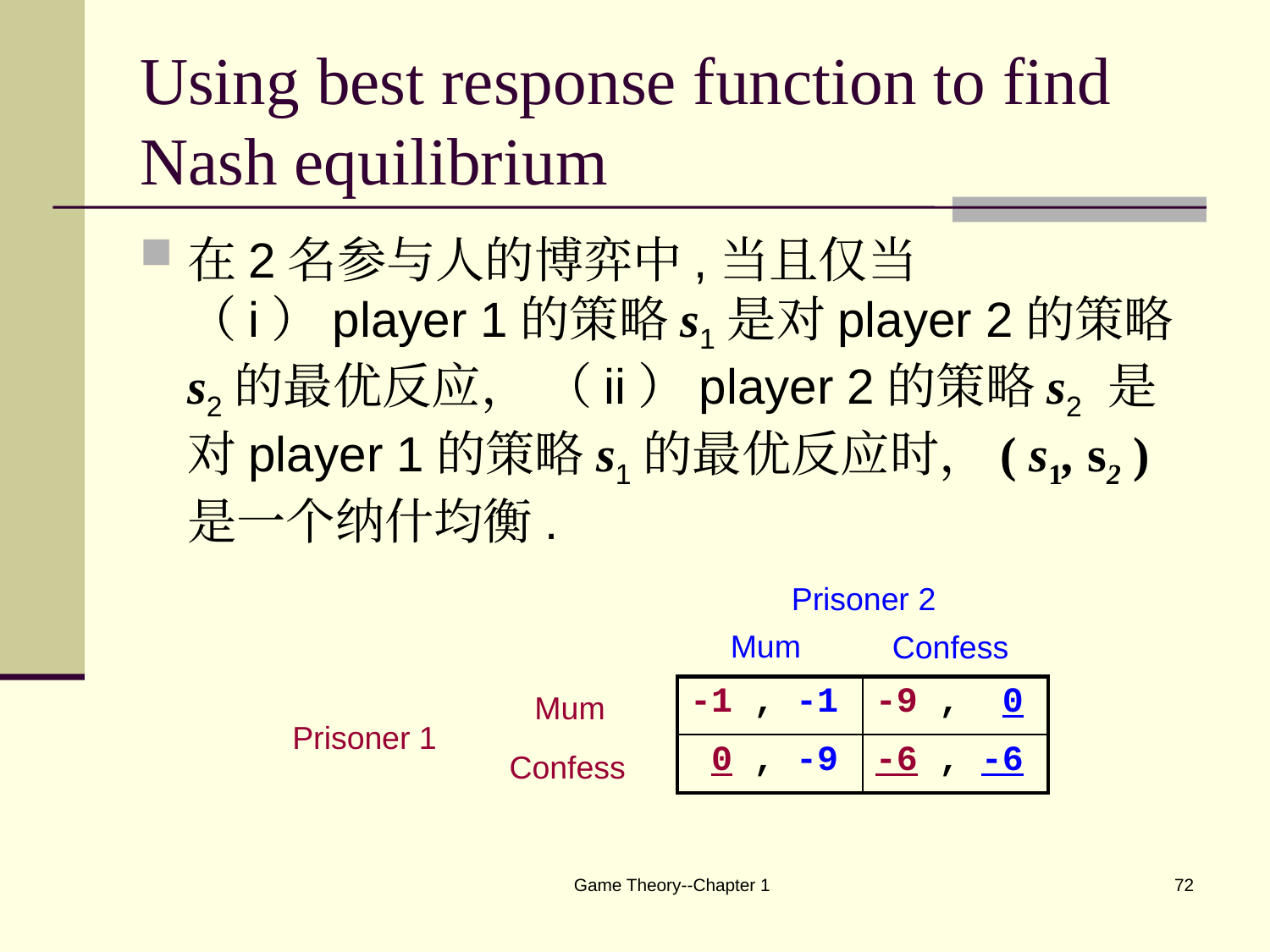

# Using best response function to find Nash equilibrium
在2名参与人的博弈中,当且仅当（i）player 1的策略s1是对player 2的策略s2的最优反应， （ii）player 2的策略s2 是对player 1的策略s1的最优反应时，( s1, s2 ) 是一个纳什均衡.

Prisoner 2
Prisoner 1
Mum
Confess
Mum
Confess
| -1 , -1 | -9 , 0 |
| --- | --- |
| 0 , -9 | -6 , -6 |
Game Theory--Chapter 1
72